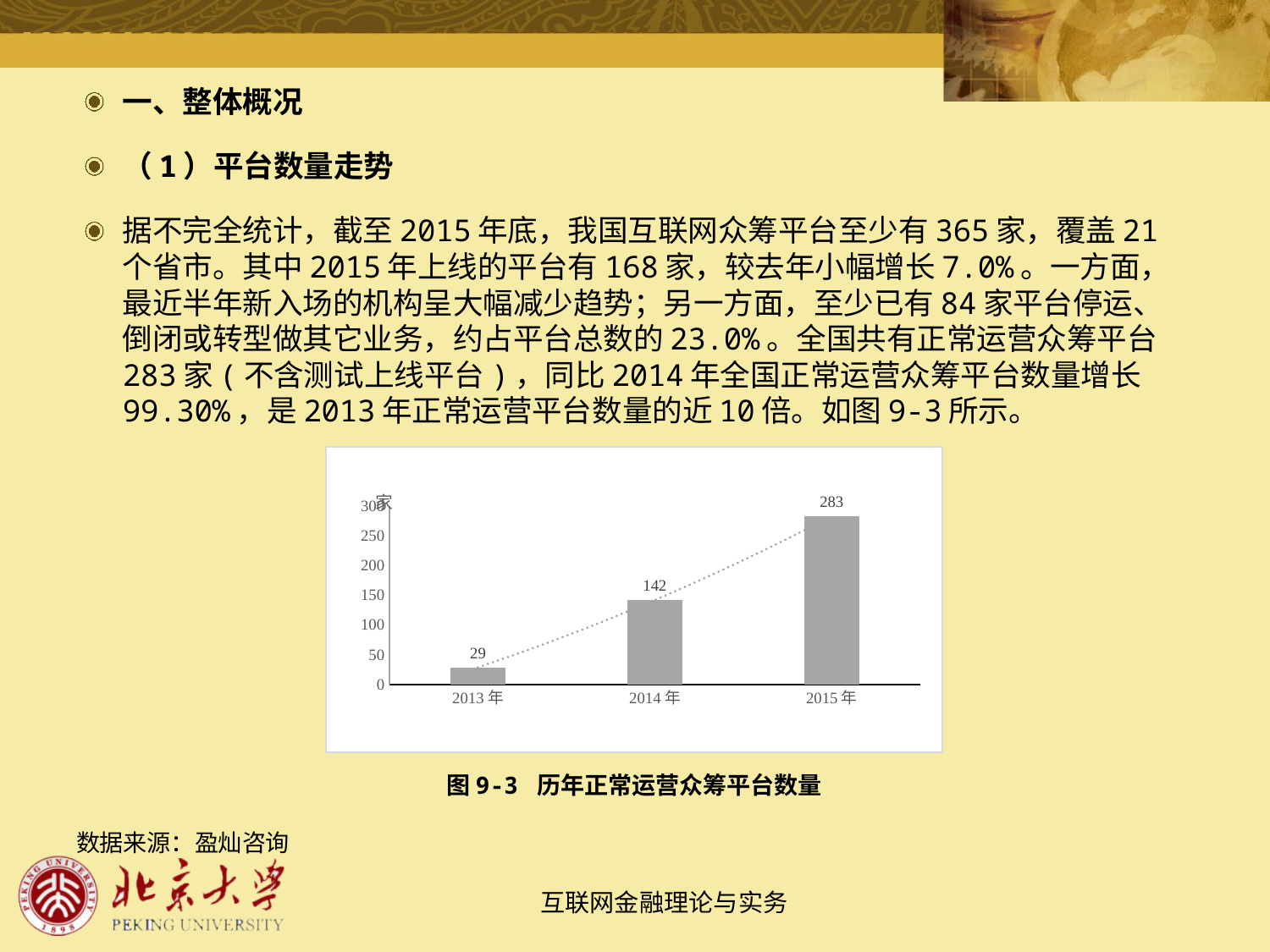

一、整体概况
（1）平台数量走势
据不完全统计，截至2015年底，我国互联网众筹平台至少有365家，覆盖21个省市。其中2015年上线的平台有168家，较去年小幅增长7.0%。一方面，最近半年新入场的机构呈大幅减少趋势；另一方面，至少已有84家平台停运、倒闭或转型做其它业务，约占平台总数的23.0%。全国共有正常运营众筹平台283家(不含测试上线平台)，同比2014年全国正常运营众筹平台数量增长99.30%，是2013年正常运营平台数量的近10倍。如图9-3所示。

图9-3 历年正常运营众筹平台数量
数据来源：盈灿咨询

### Chart

| Category |  |
|---|---|
| 2013年 | 29.0 |
| 2014年 | 142.0 |
| 2015年 | 283.0 |